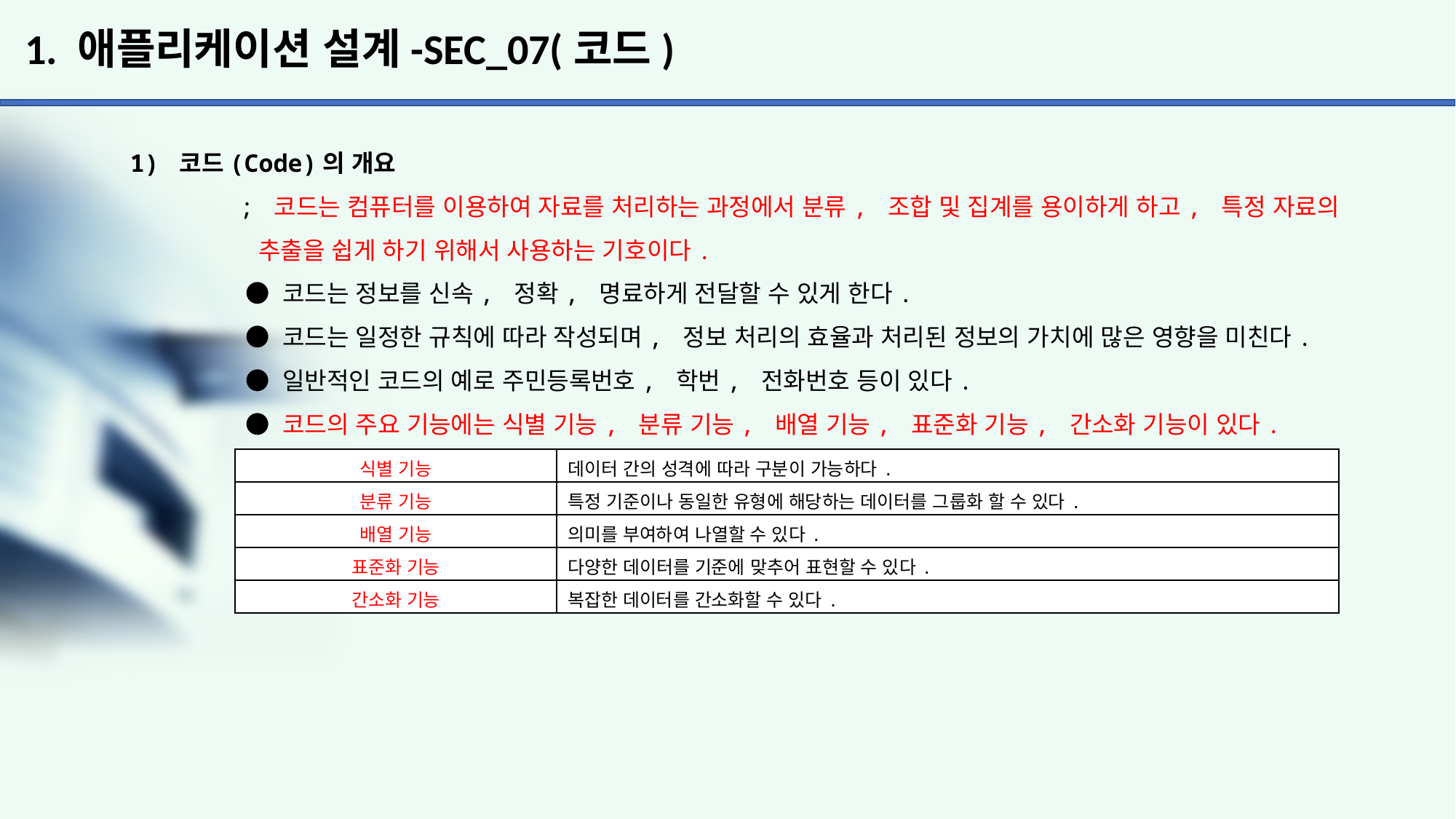

# 1. 애플리케이션 설계-SEC_07(코드)
1) 코드(Code)의 개요
	; 코드는 컴퓨터를 이용하여 자료를 처리하는 과정에서 분류, 조합 및 집계를 용이하게 하고, 특정 자료의
	  추출을 쉽게 하기 위해서 사용하는 기호이다.
	 ● 코드는 정보를 신속, 정확, 명료하게 전달할 수 있게 한다.
	 ● 코드는 일정한 규칙에 따라 작성되며, 정보 처리의 효율과 처리된 정보의 가치에 많은 영향을 미친다.
	 ● 일반적인 코드의 예로 주민등록번호, 학번, 전화번호 등이 있다.
	 ● 코드의 주요 기능에는 식별 기능, 분류 기능, 배열 기능, 표준화 기능, 간소화 기능이 있다.
| 식별 기능 | 데이터 간의 성격에 따라 구분이 가능하다. |
| --- | --- |
| 분류 기능 | 특정 기준이나 동일한 유형에 해당하는 데이터를 그룹화 할 수 있다. |
| 배열 기능 | 의미를 부여하여 나열할 수 있다. |
| 표준화 기능 | 다양한 데이터를 기준에 맞추어 표현할 수 있다. |
| 간소화 기능 | 복잡한 데이터를 간소화할 수 있다. |